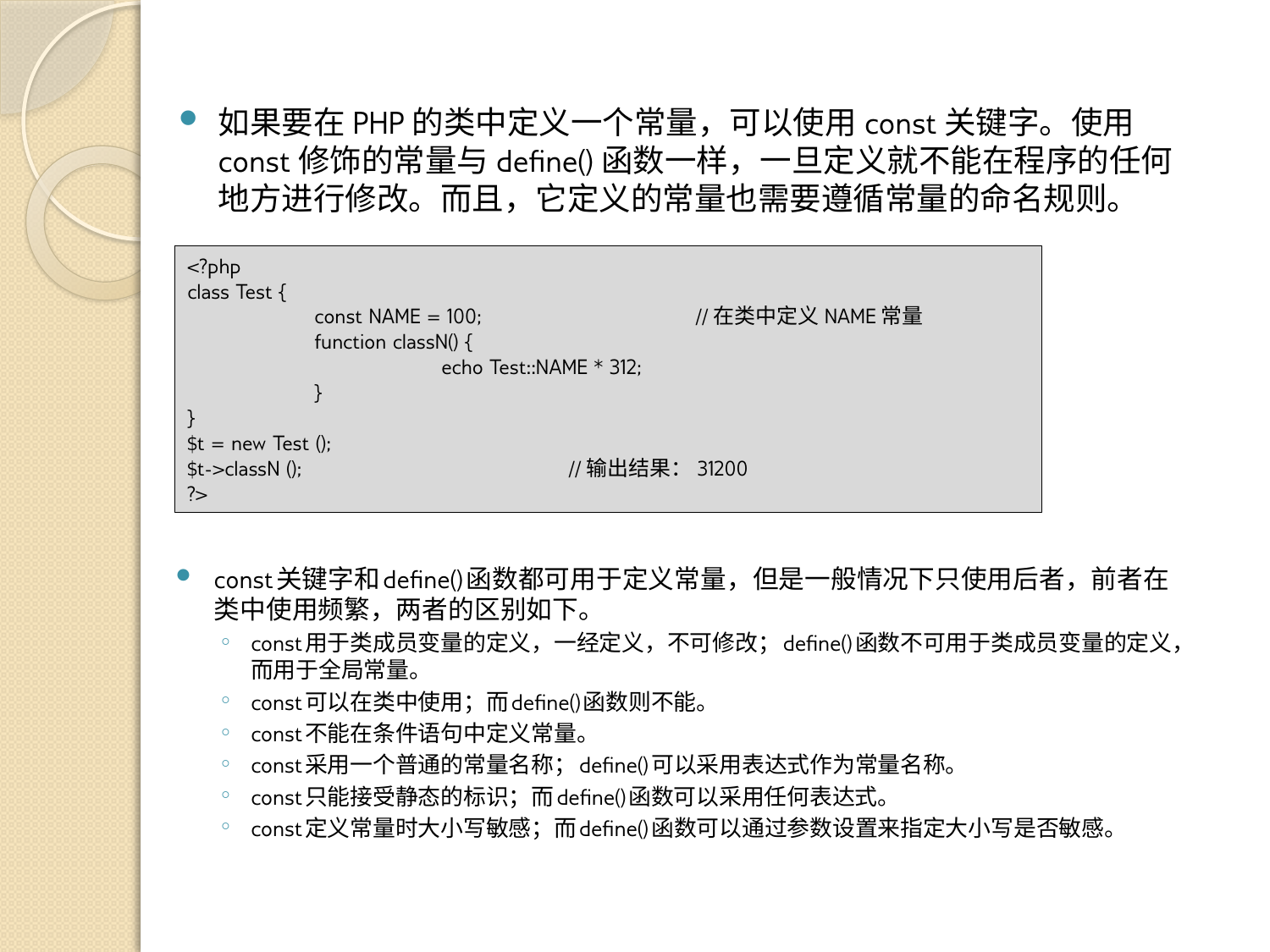

如果要在PHP的类中定义一个常量，可以使用const关键字。使用const修饰的常量与define()函数一样，一旦定义就不能在程序的任何地方进行修改。而且，它定义的常量也需要遵循常量的命名规则。
<?php
class Test {
	const NAME = 100;		//在类中定义NAME常量
	function classN() {
		echo Test::NAME * 312;
	}
}
$t = new Test ();
$t->classN ();			//输出结果：31200
?>
const关键字和define()函数都可用于定义常量，但是一般情况下只使用后者，前者在类中使用频繁，两者的区别如下。
const用于类成员变量的定义，一经定义，不可修改；define()函数不可用于类成员变量的定义，而用于全局常量。
const可以在类中使用；而define()函数则不能。
const不能在条件语句中定义常量。
const采用一个普通的常量名称；define()可以采用表达式作为常量名称。
const只能接受静态的标识；而define()函数可以采用任何表达式。
const定义常量时大小写敏感；而define()函数可以通过参数设置来指定大小写是否敏感。